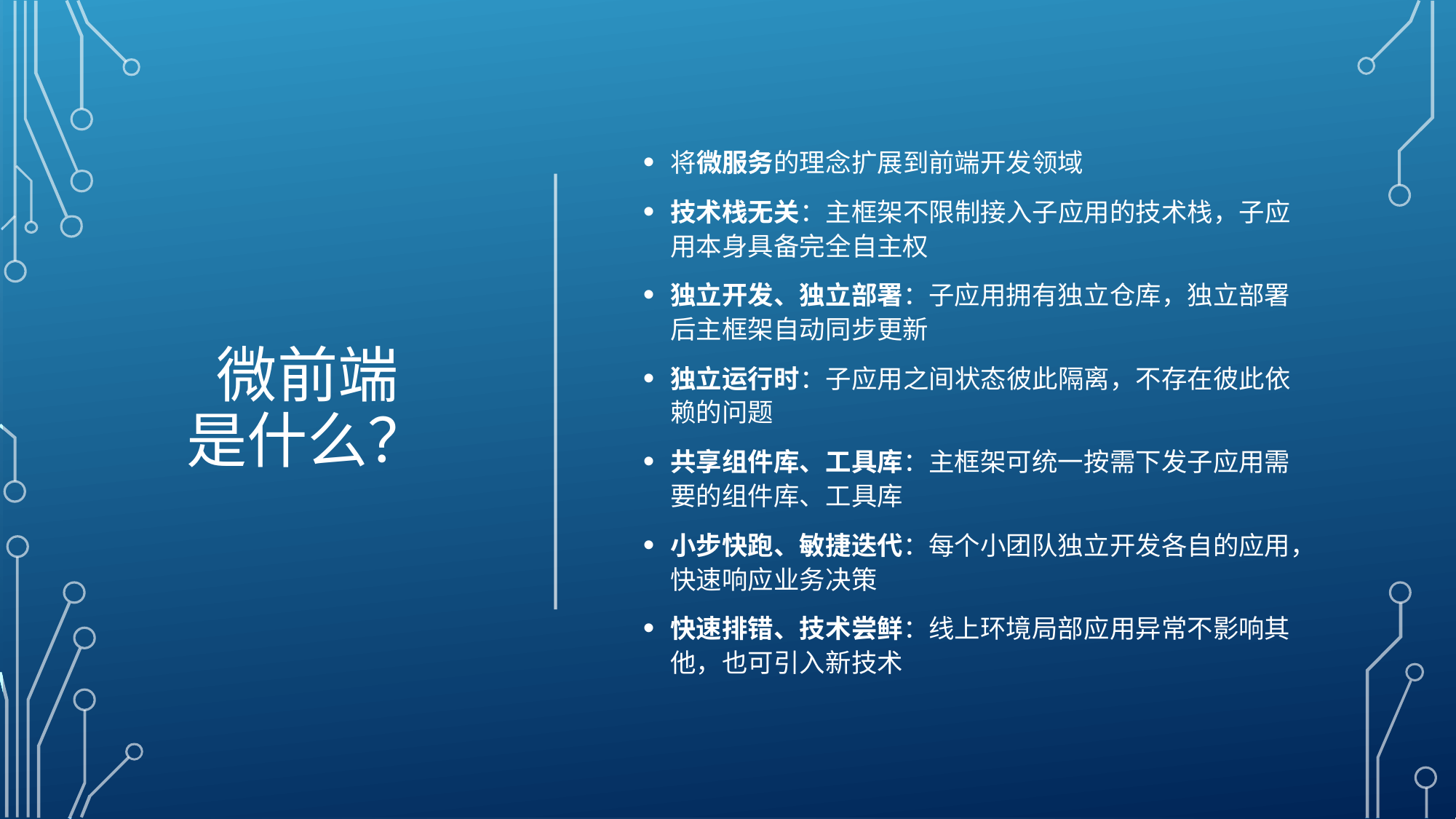

# 微前端 是什么？
将微服务的理念扩展到前端开发领域
技术栈无关：主框架不限制接入子应用的技术栈，子应用本身具备完全自主权
独立开发、独立部署：子应用拥有独立仓库，独立部署后主框架自动同步更新
独立运行时：子应用之间状态彼此隔离，不存在彼此依赖的问题
共享组件库、工具库：主框架可统一按需下发子应用需要的组件库、工具库
小步快跑、敏捷迭代：每个小团队独立开发各自的应用，快速响应业务决策
快速排错、技术尝鲜：线上环境局部应用异常不影响其他，也可引入新技术